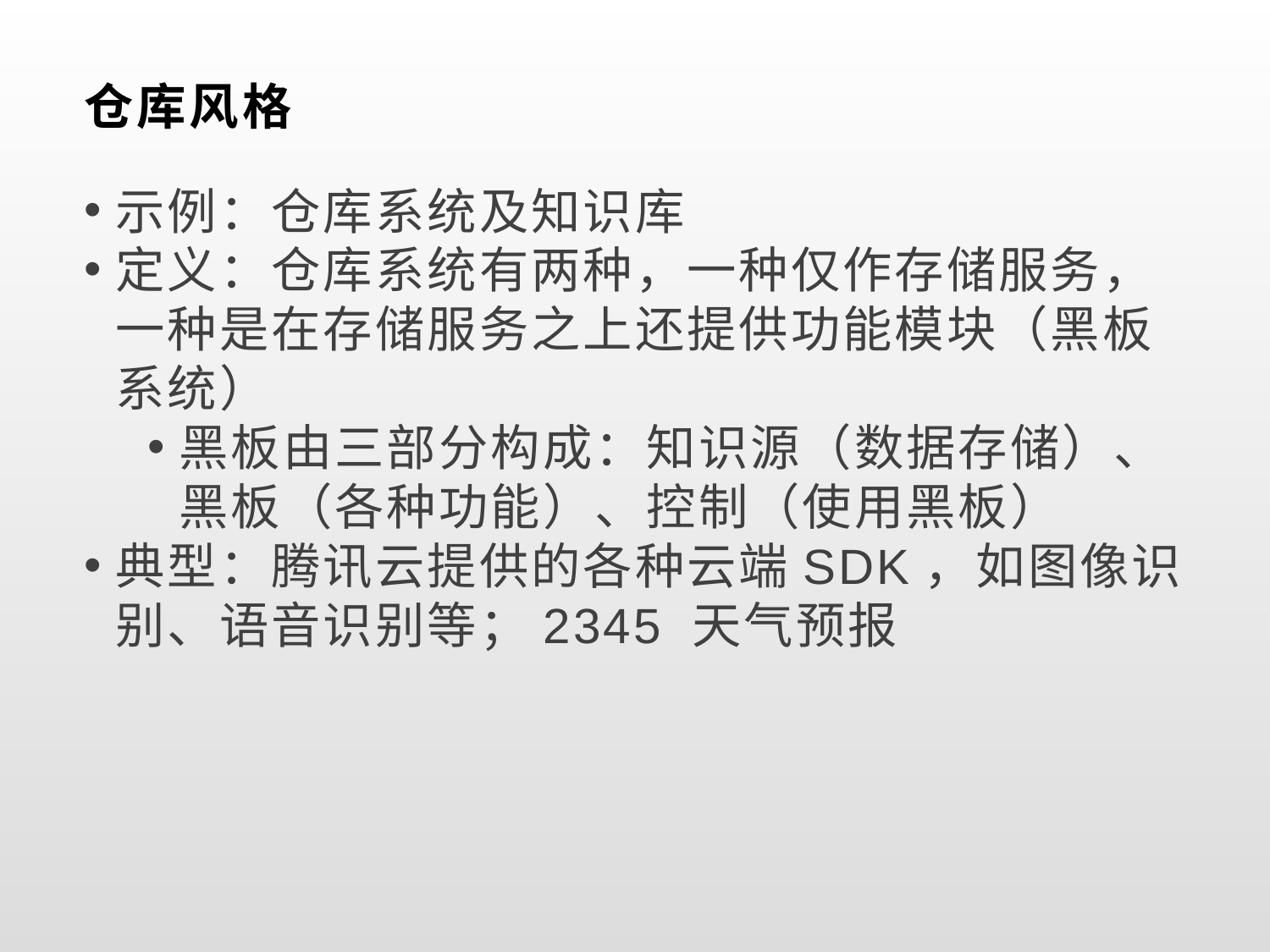

# 仓库风格
示例：仓库系统及知识库
定义：仓库系统有两种，一种仅作存储服务，一种是在存储服务之上还提供功能模块（黑板系统）
黑板由三部分构成：知识源（数据存储）、黑板（各种功能）、控制（使用黑板）
典型：腾讯云提供的各种云端SDK，如图像识别、语音识别等；2345 天气预报